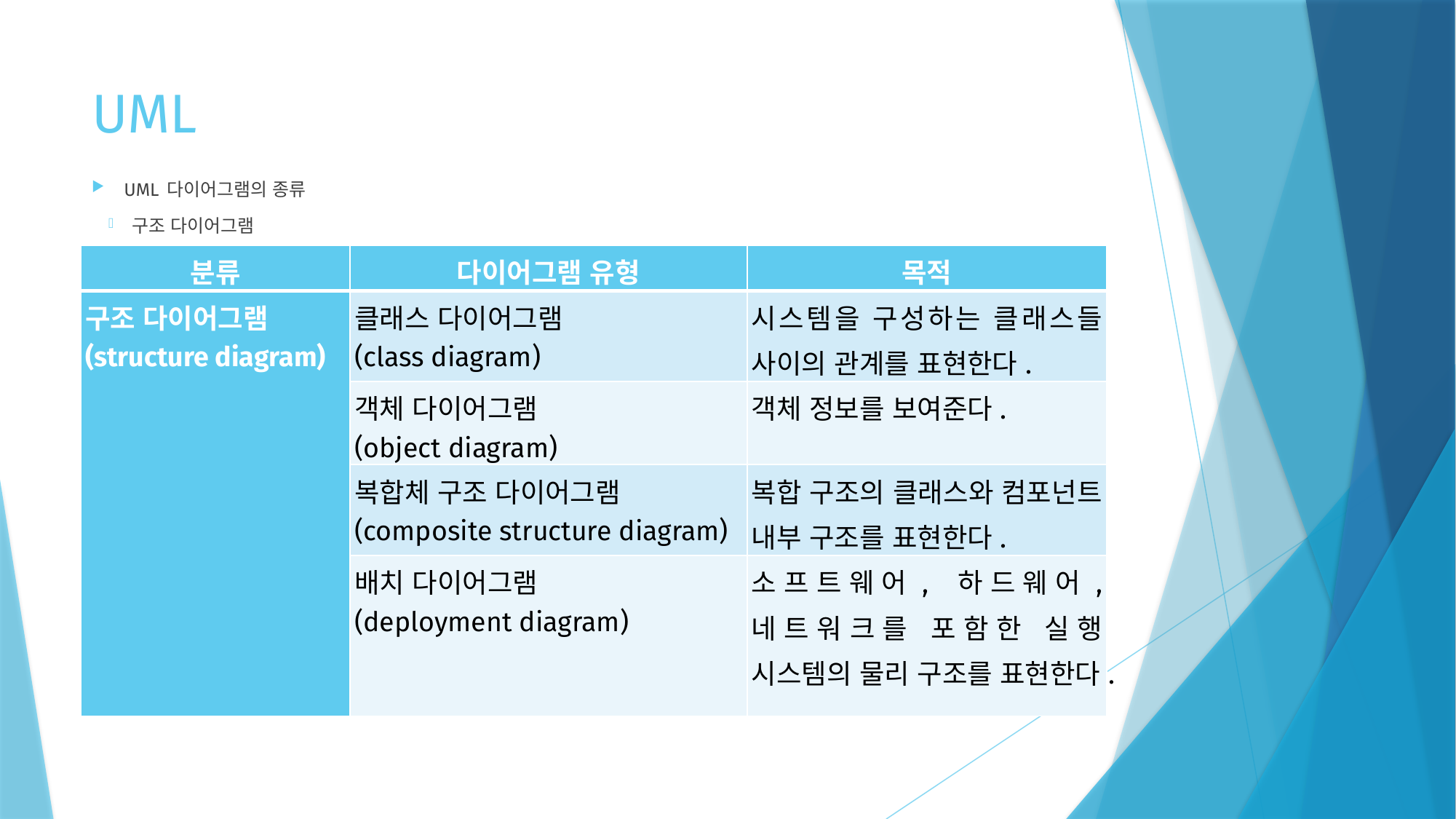

# UML
UML 다이어그램의 종류
구조 다이어그램
| 분류 | 다이어그램 유형 | 목적 |
| --- | --- | --- |
| 구조 다이어그램 (structure diagram) | 클래스 다이어그램 (class diagram) | 시스템을 구성하는 클래스들 사이의 관계를 표현한다. |
|  | 객체 다이어그램 (object diagram) | 객체 정보를 보여준다. |
|  | 복합체 구조 다이어그램 (composite structure diagram) | 복합 구조의 클래스와 컴포넌트 내부 구조를 표현한다. |
|  | 배치 다이어그램 (deployment diagram) | 소프트웨어, 하드웨어, 네트워크를 포함한 실행 시스템의 물리 구조를 표현한다. |